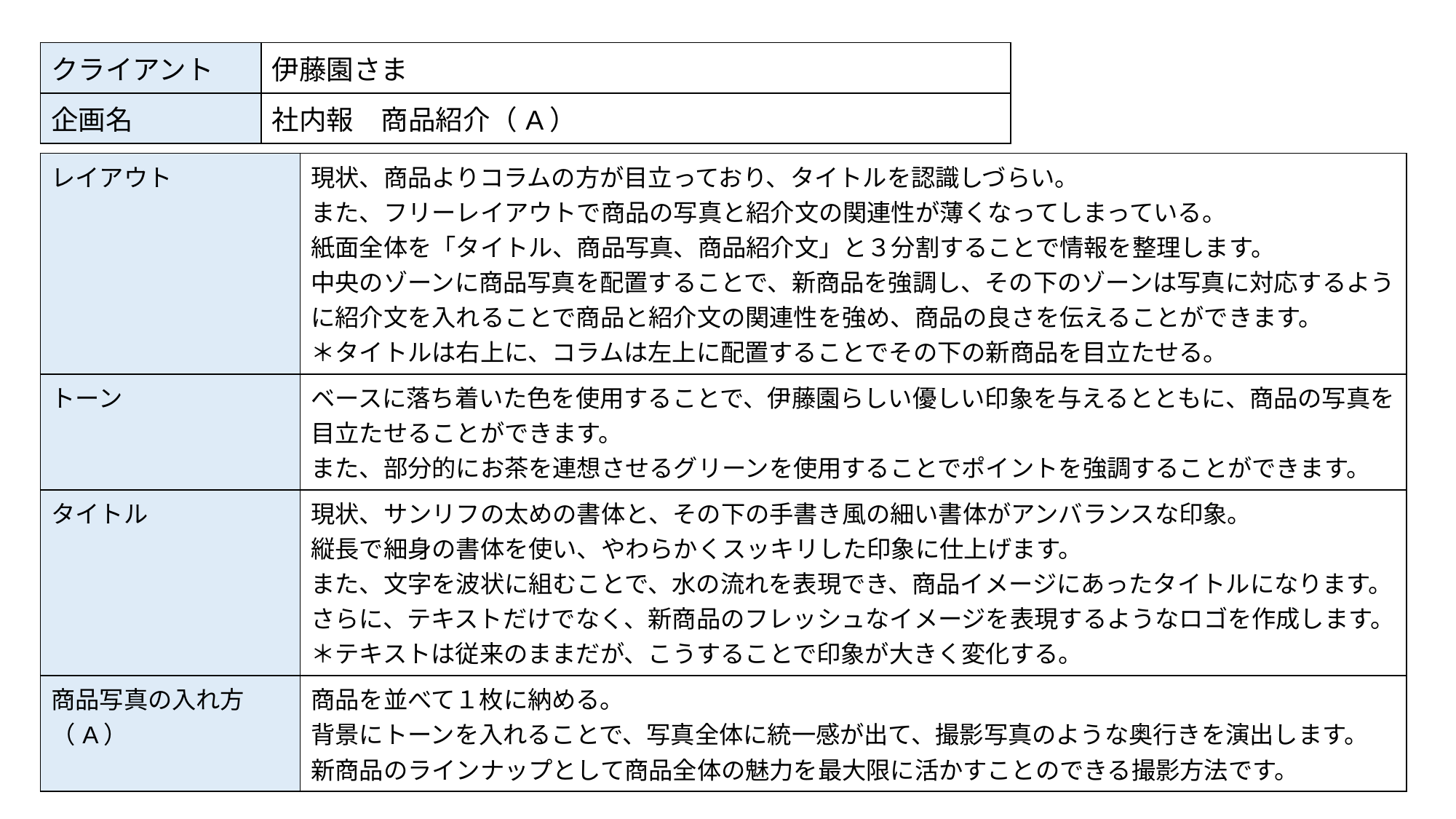

| クライアント | 伊藤園さま |
| --- | --- |
| 企画名 | 社内報　商品紹介（A） |
| レイアウト | 現状、商品よりコラムの方が目立っており、タイトルを認識しづらい。 また、フリーレイアウトで商品の写真と紹介文の関連性が薄くなってしまっている。 紙面全体を「タイトル、商品写真、商品紹介文」と３分割することで情報を整理します。 中央のゾーンに商品写真を配置することで、新商品を強調し、その下のゾーンは写真に対応するように紹介文を入れることで商品と紹介文の関連性を強め、商品の良さを伝えることができます。 ＊タイトルは右上に、コラムは左上に配置することでその下の新商品を目立たせる。 |
| --- | --- |
| トーン | ベースに落ち着いた色を使用することで、伊藤園らしい優しい印象を与えるとともに、商品の写真を目立たせることができます。 また、部分的にお茶を連想させるグリーンを使用することでポイントを強調することができます。 |
| タイトル | 現状、サンリフの太めの書体と、その下の手書き風の細い書体がアンバランスな印象。 縦長で細身の書体を使い、やわらかくスッキリした印象に仕上げます。 また、文字を波状に組むことで、水の流れを表現でき、商品イメージにあったタイトルになります。 さらに、テキストだけでなく、新商品のフレッシュなイメージを表現するようなロゴを作成します。 ＊テキストは従来のままだが、こうすることで印象が大きく変化する。 |
| 商品写真の入れ方 （A） | 商品を並べて１枚に納める。 背景にトーンを入れることで、写真全体に統一感が出て、撮影写真のような奥行きを演出します。 新商品のラインナップとして商品全体の魅力を最大限に活かすことのできる撮影方法です。 |